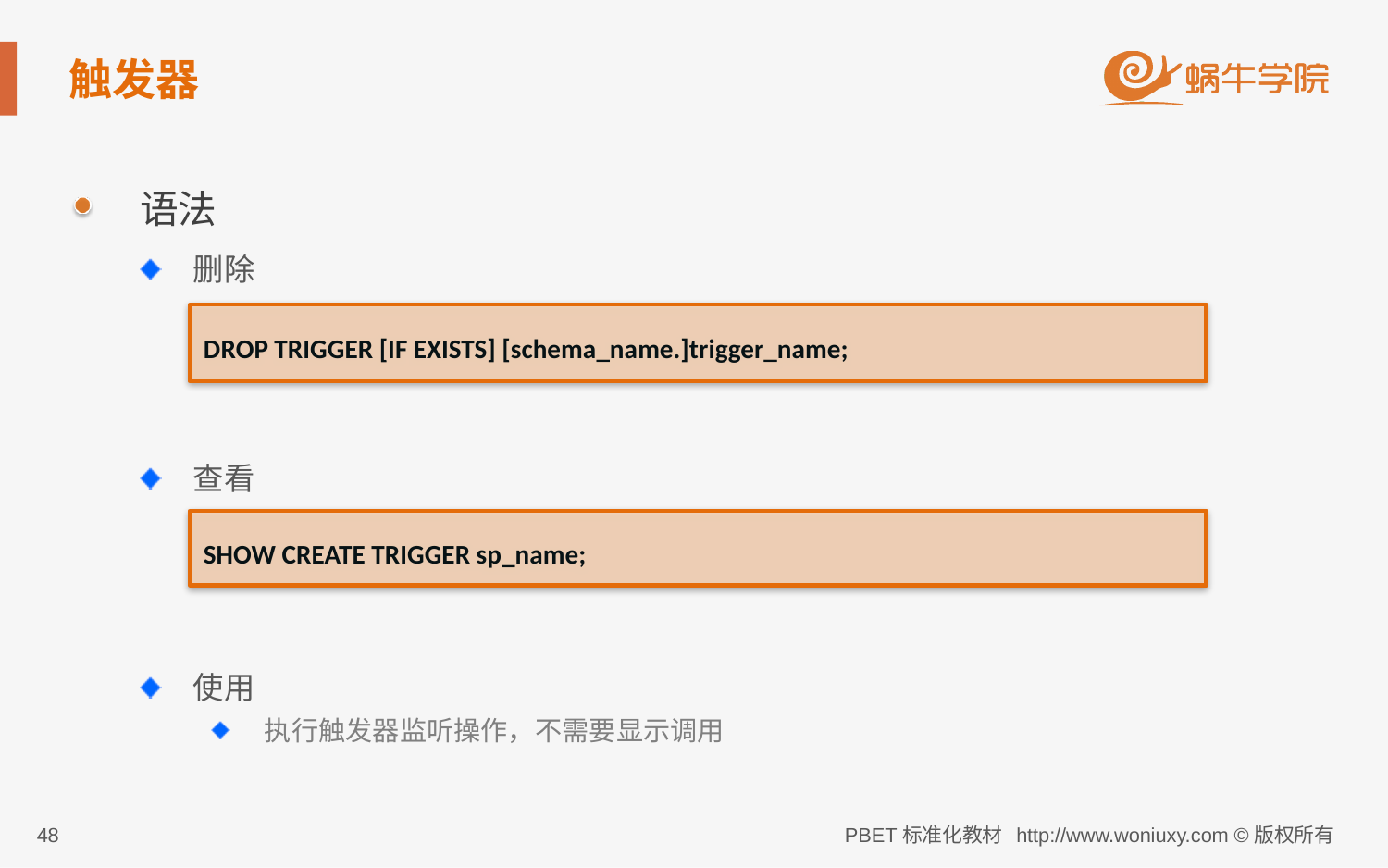

# 触发器
语法
删除

查看

使用
执行触发器监听操作，不需要显示调用

DROP TRIGGER [IF EXISTS] [schema_name.]trigger_name;
SHOW CREATE TRIGGER sp_name;